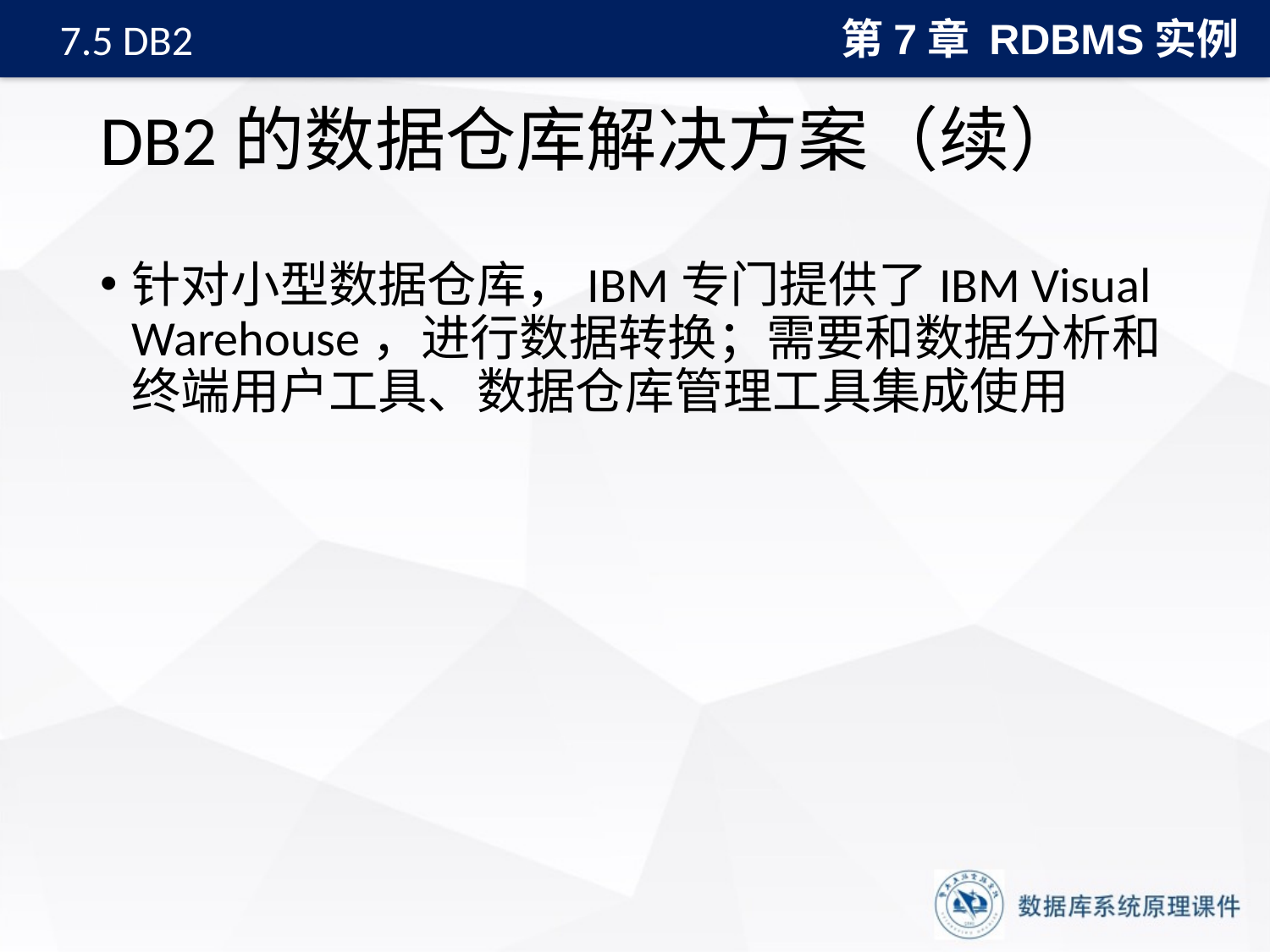

第7章 RDBMS实例
7.5 DB2
# DB2的数据仓库解决方案（续）
针对小型数据仓库，IBM专门提供了IBM Visual Warehouse，进行数据转换；需要和数据分析和终端用户工具、数据仓库管理工具集成使用